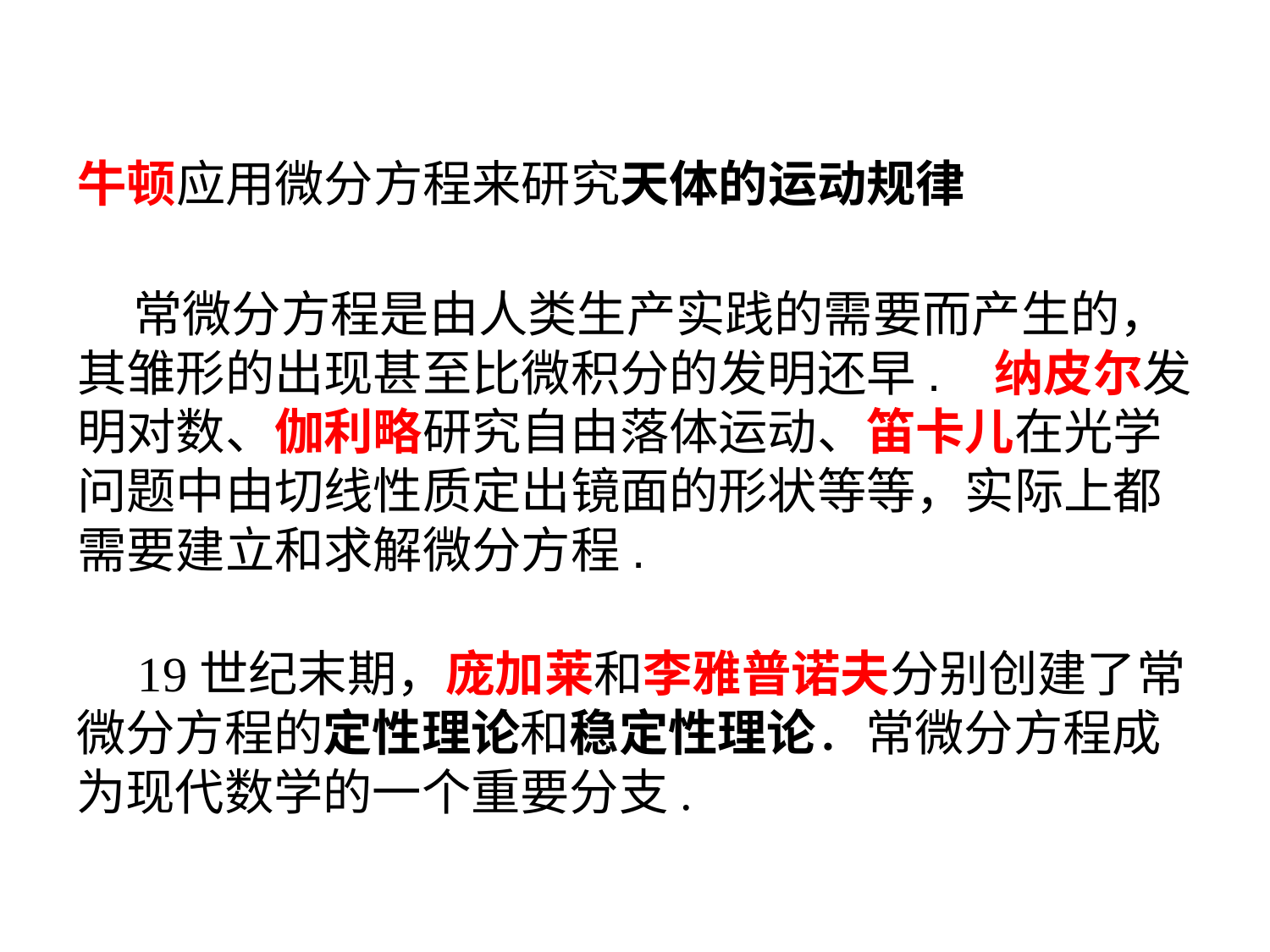

牛顿应用微分方程来研究天体的运动规律
    常微分方程是由人类生产实践的需要而产生的，其雏形的出现甚至比微积分的发明还早.   纳皮尔发明对数、伽利略研究自由落体运动、笛卡儿在光学问题中由切线性质定出镜面的形状等等，实际上都需要建立和求解微分方程.
     19世纪末期，庞加莱和李雅普诺夫分别创建了常微分方程的定性理论和稳定性理论．常微分方程成为现代数学的一个重要分支.